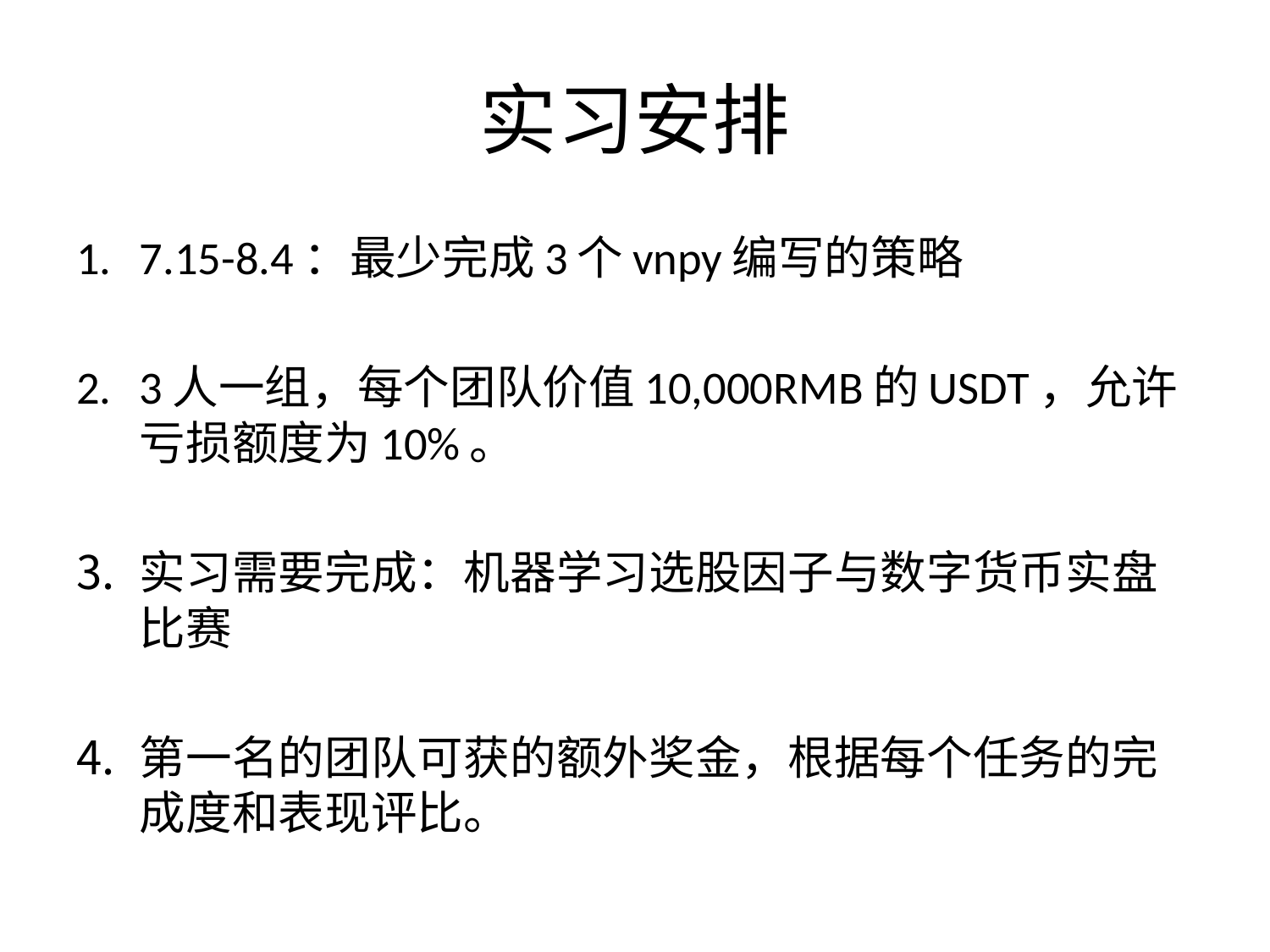

# 实习安排
7.15-8.4：最少完成3个vnpy编写的策略

3人一组，每个团队价值10,000RMB的USDT，允许亏损额度为10%。

实习需要完成：机器学习选股因子与数字货币实盘比赛

第一名的团队可获的额外奖金，根据每个任务的完成度和表现评比。